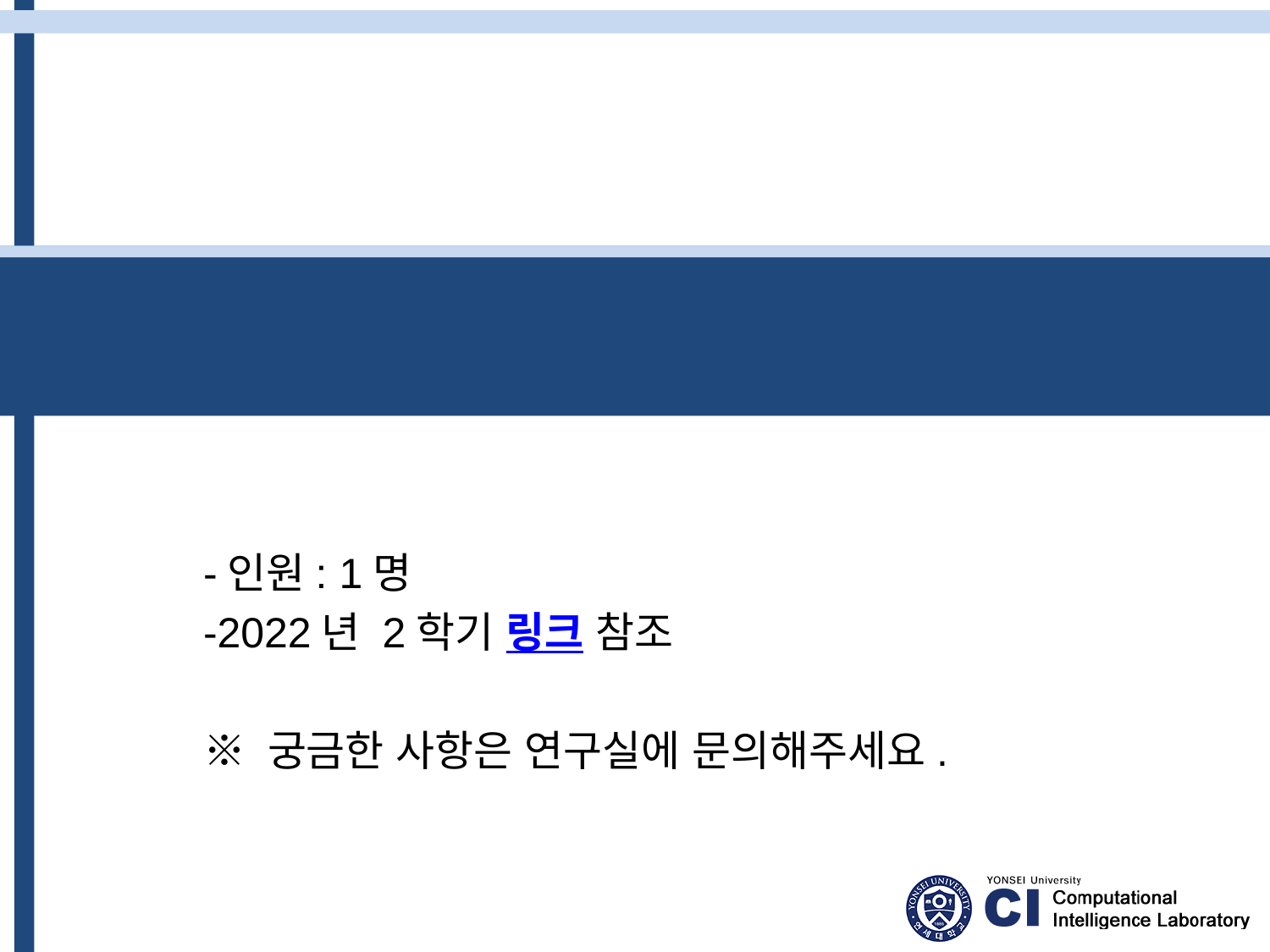

# 2023년 1학기 지원 YU-KIST 융합사업 대학원생 모집
-인원: 1명
-2022년 2학기 링크 참조

※ 궁금한 사항은 연구실에 문의해주세요.